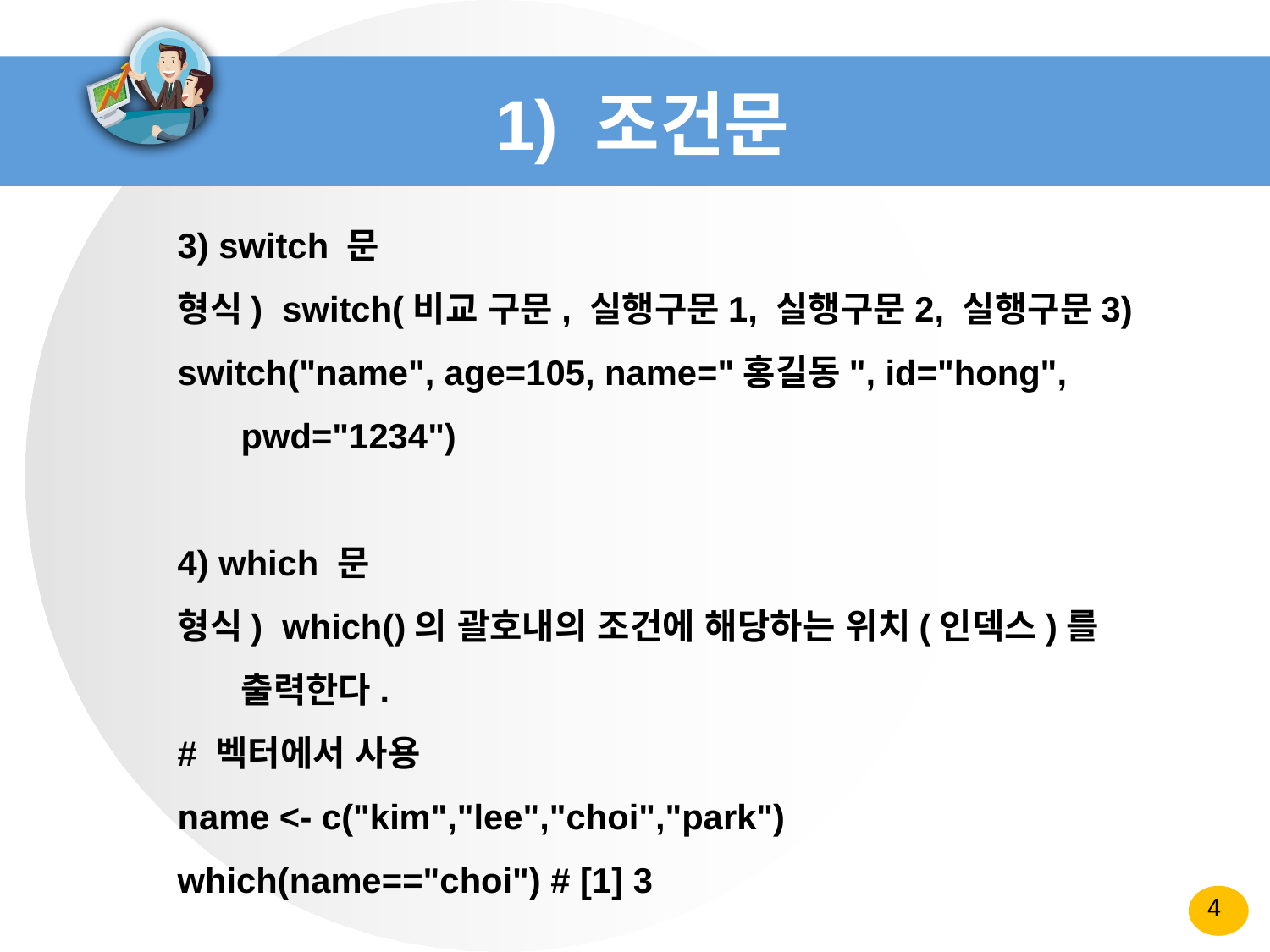

# 1) 조건문
3) switch 문
형식)  switch(비교 구문, 실행구문1, 실행구문2, 실행구문3)
switch("name", age=105, name="홍길동", id="hong", pwd="1234")

4) which 문
형식)  which()의 괄호내의 조건에 해당하는 위치(인덱스)를 출력한다.
# 벡터에서 사용
name <- c("kim","lee","choi","park")
which(name=="choi") # [1] 3
4